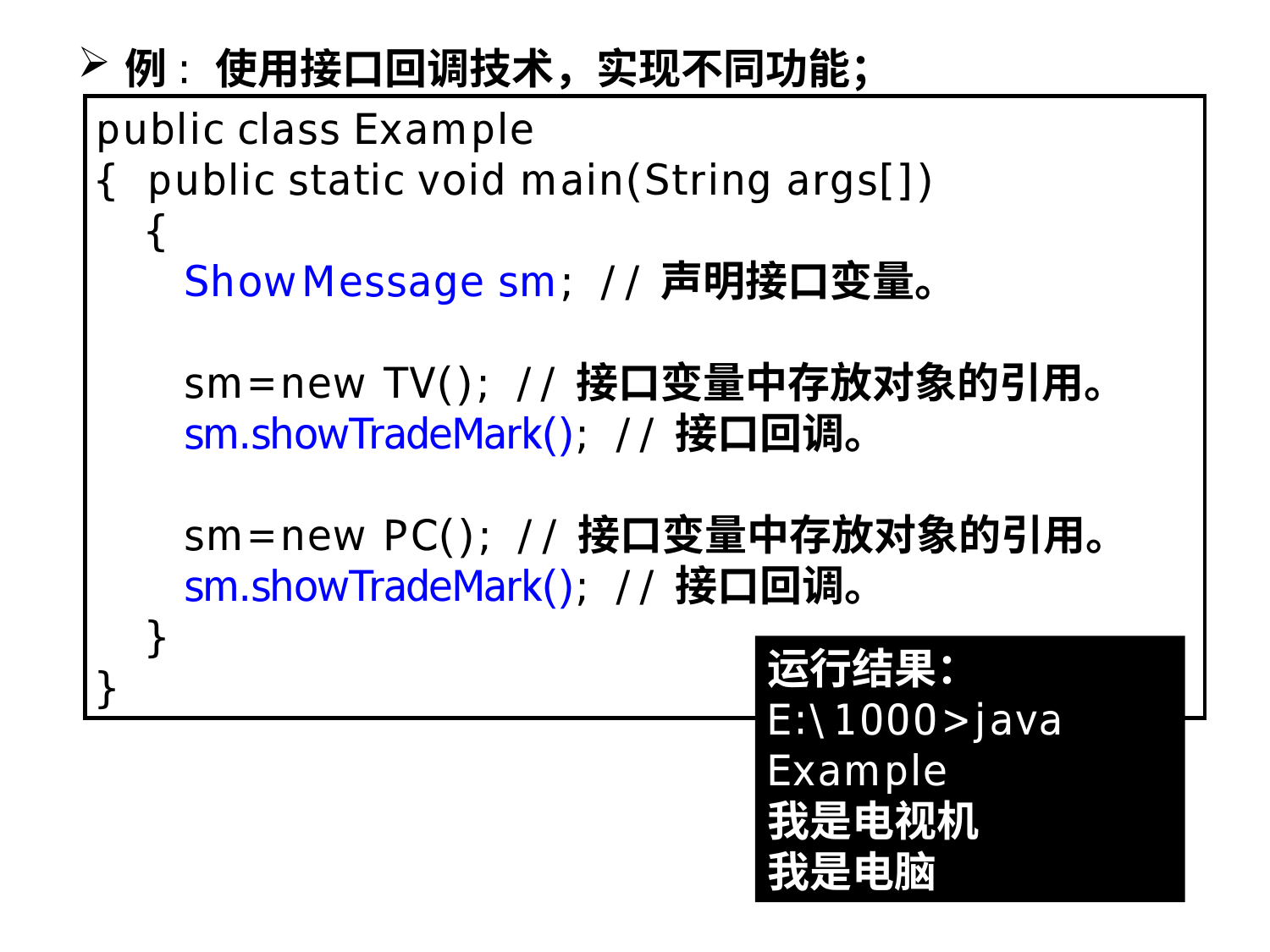

例: 使用接口回调技术，实现不同功能；
public class Example
{  public static void main(String args[])
    {
       ShowMessage sm;  //声明接口变量。

       sm=new TV();  //接口变量中存放对象的引用。
       sm.showTradeMark();  //接口回调。

       sm=new PC();  //接口变量中存放对象的引用。
       sm.showTradeMark();  //接口回调。
    }
}
运行结果：
E:\1000>java Example
我是电视机
我是电脑